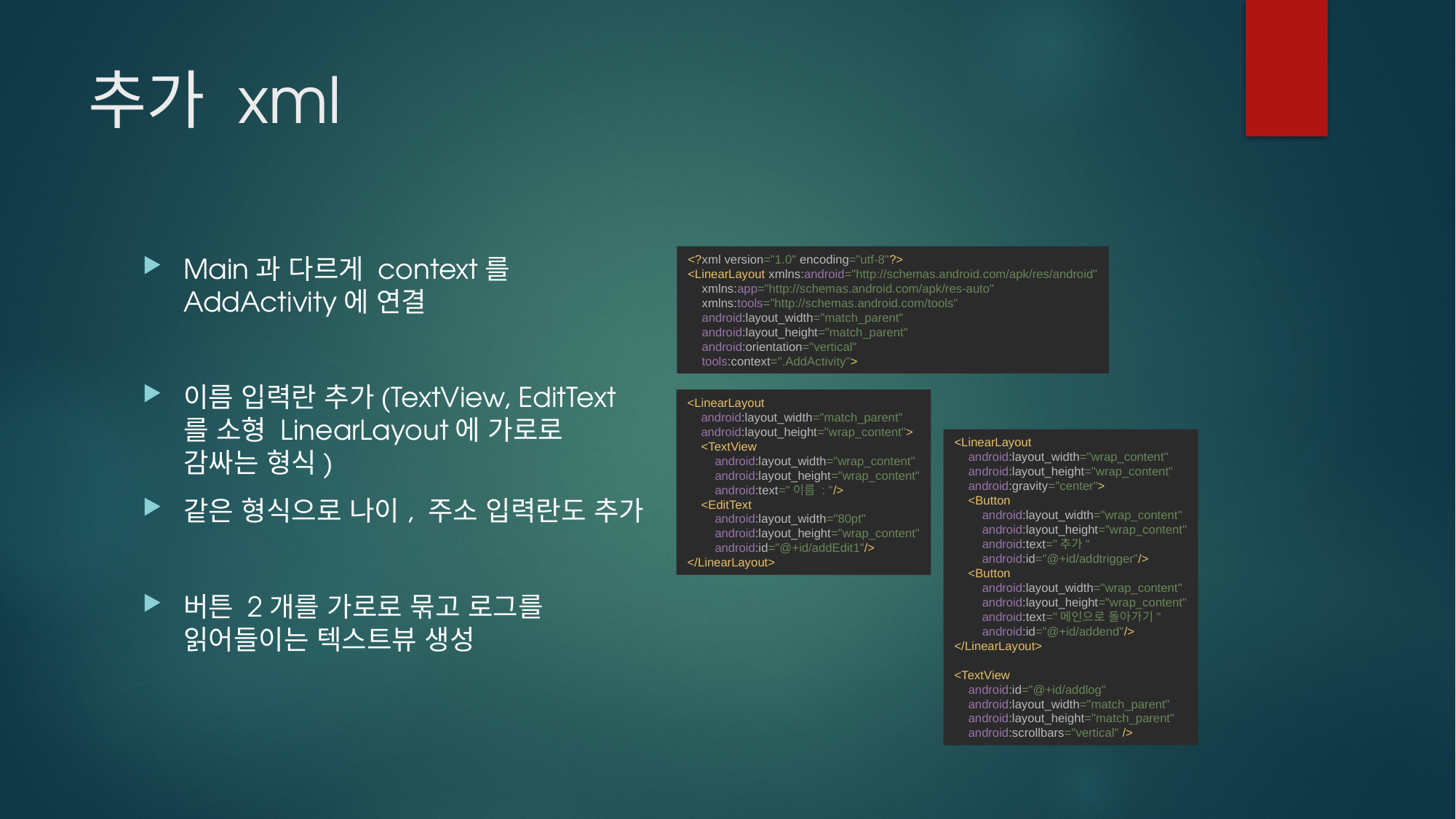

# 추가 xml

<?xml version="1.0" encoding="utf-8"?>
<LinearLayout xmlns:android="http://schemas.android.com/apk/res/android"
    xmlns:app="http://schemas.android.com/apk/res-auto"
    xmlns:tools="http://schemas.android.com/tools"
    android:layout_width="match_parent"
    android:layout_height="match_parent"
    android:orientation="vertical"
    tools:context=".AddActivity">
Main과 다르게 context를 AddActivity에 연결

이름 입력란 추가(TextView, EditText를 소형 LinearLayout에 가로로 감싸는 형식)
같은 형식으로 나이, 주소 입력란도 추가

버튼 2개를 가로로 묶고 로그를 읽어들이는 텍스트뷰 생성
<LinearLayout
    android:layout_width="match_parent"
    android:layout_height="wrap_content">
    <TextView
        android:layout_width="wrap_content"
        android:layout_height="wrap_content"
        android:text="이름 : "/>
    <EditText
        android:layout_width="80pt"
        android:layout_height="wrap_content"
        android:id="@+id/addEdit1"/>
</LinearLayout>
<LinearLayout
    android:layout_width="wrap_content"
    android:layout_height="wrap_content"
    android:gravity="center">
    <Button
        android:layout_width="wrap_content"
        android:layout_height="wrap_content"
        android:text="추가"
        android:id="@+id/addtrigger"/>
    <Button
        android:layout_width="wrap_content"
        android:layout_height="wrap_content"
        android:text="메인으로 돌아가기"
        android:id="@+id/addend"/>
</LinearLayout>
<TextView
    android:id="@+id/addlog"
    android:layout_width="match_parent"
    android:layout_height="match_parent"
    android:scrollbars="vertical" />